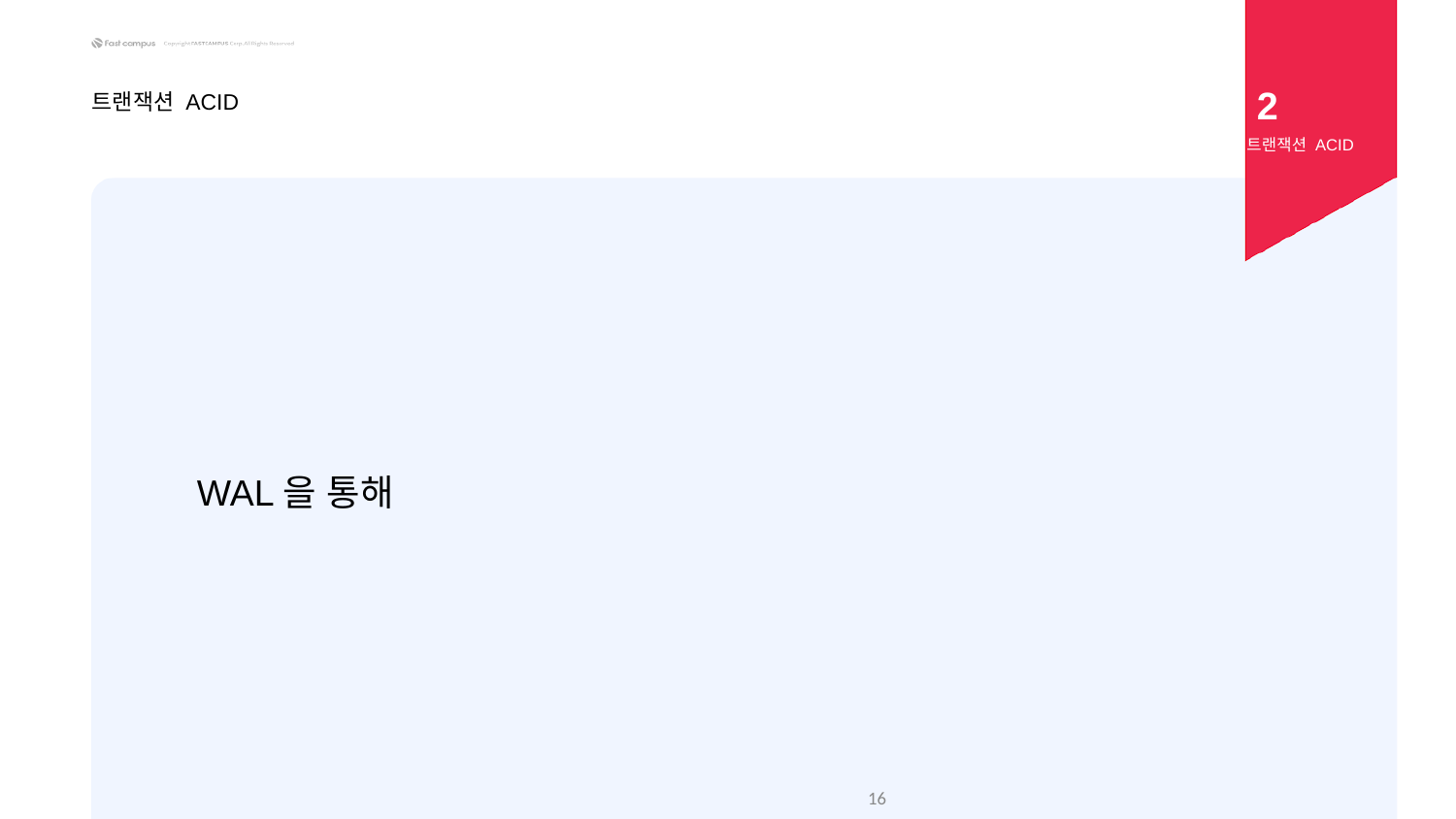

2
트랜잭션 ACID
트랜잭션 ACID
WAL을 통해
16